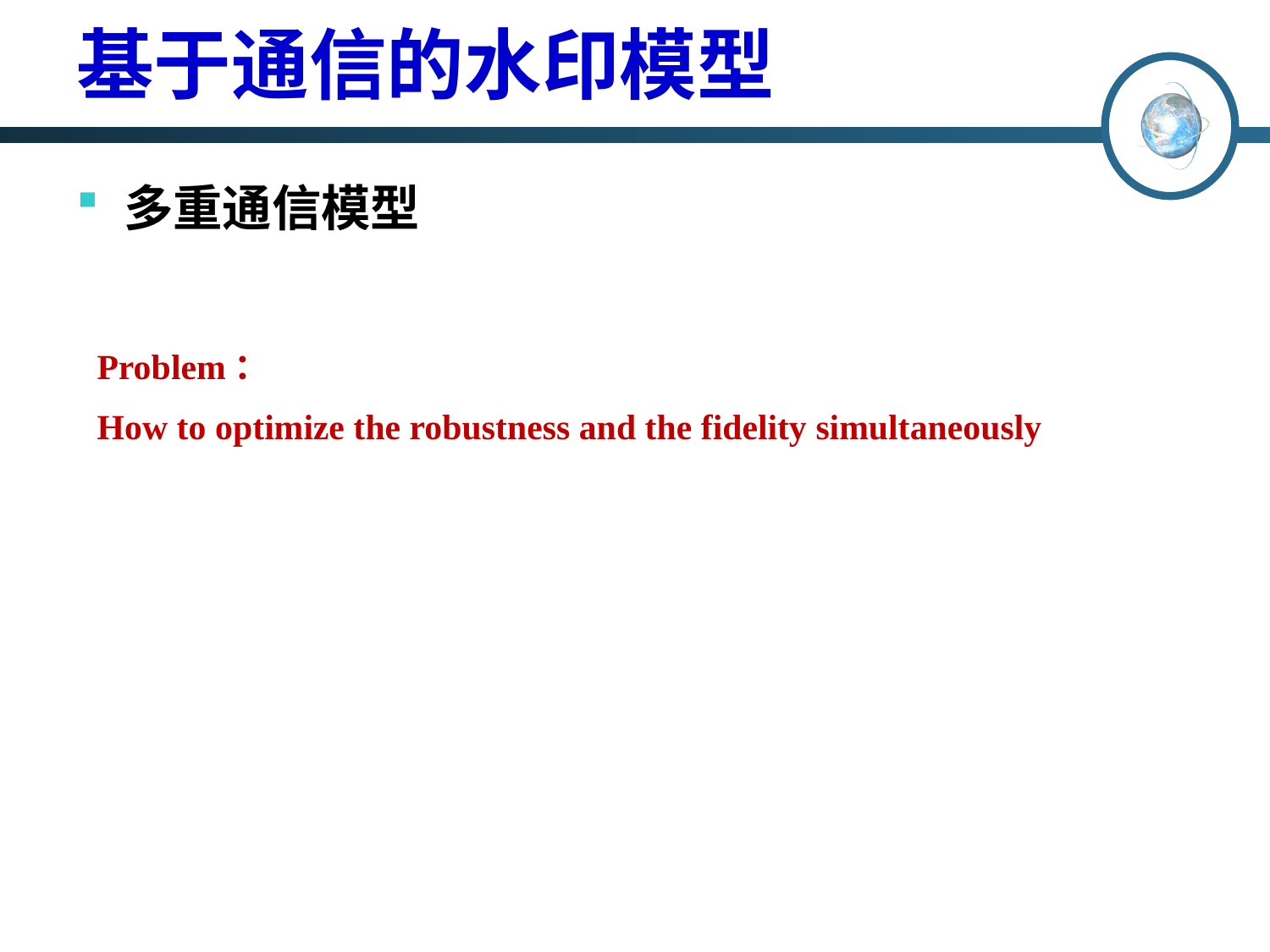

# 基于通信的水印模型
多重通信模型
Problem：
How to optimize the robustness and the fidelity simultaneously